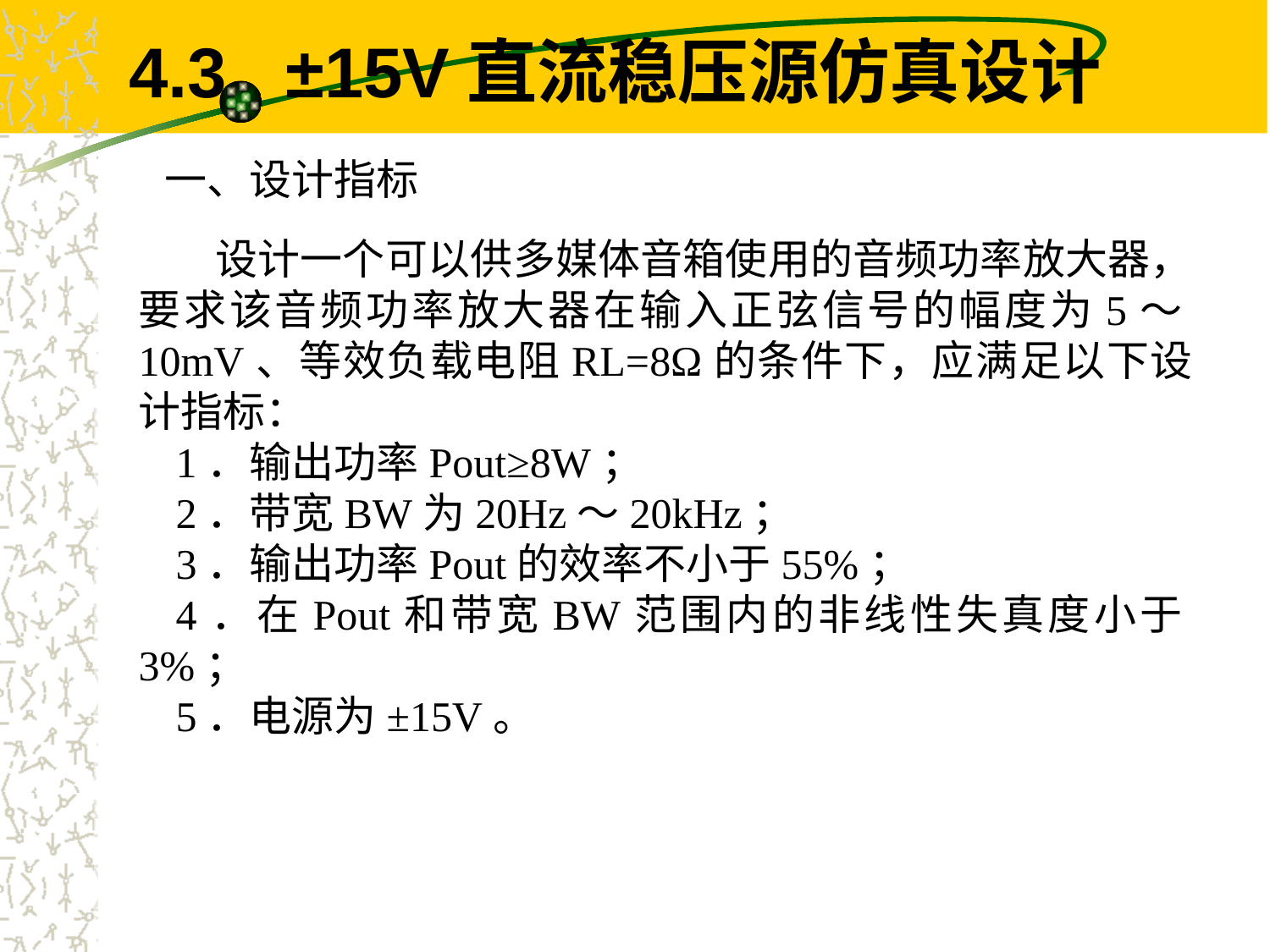

# 4.3   ±15V直流稳压源仿真设计
一、设计指标
   设计一个可以供多媒体音箱使用的音频功率放大器，要求该音频功率放大器在输入正弦信号的幅度为5～10mV、等效负载电阻RL=8Ω的条件下，应满足以下设计指标：
1．输出功率Pout≥8W；
2．带宽BW为20Hz～20kHz；
3．输出功率Pout的效率不小于55%；
4．在Pout和带宽BW范围内的非线性失真度小于3%；
5．电源为±15V。